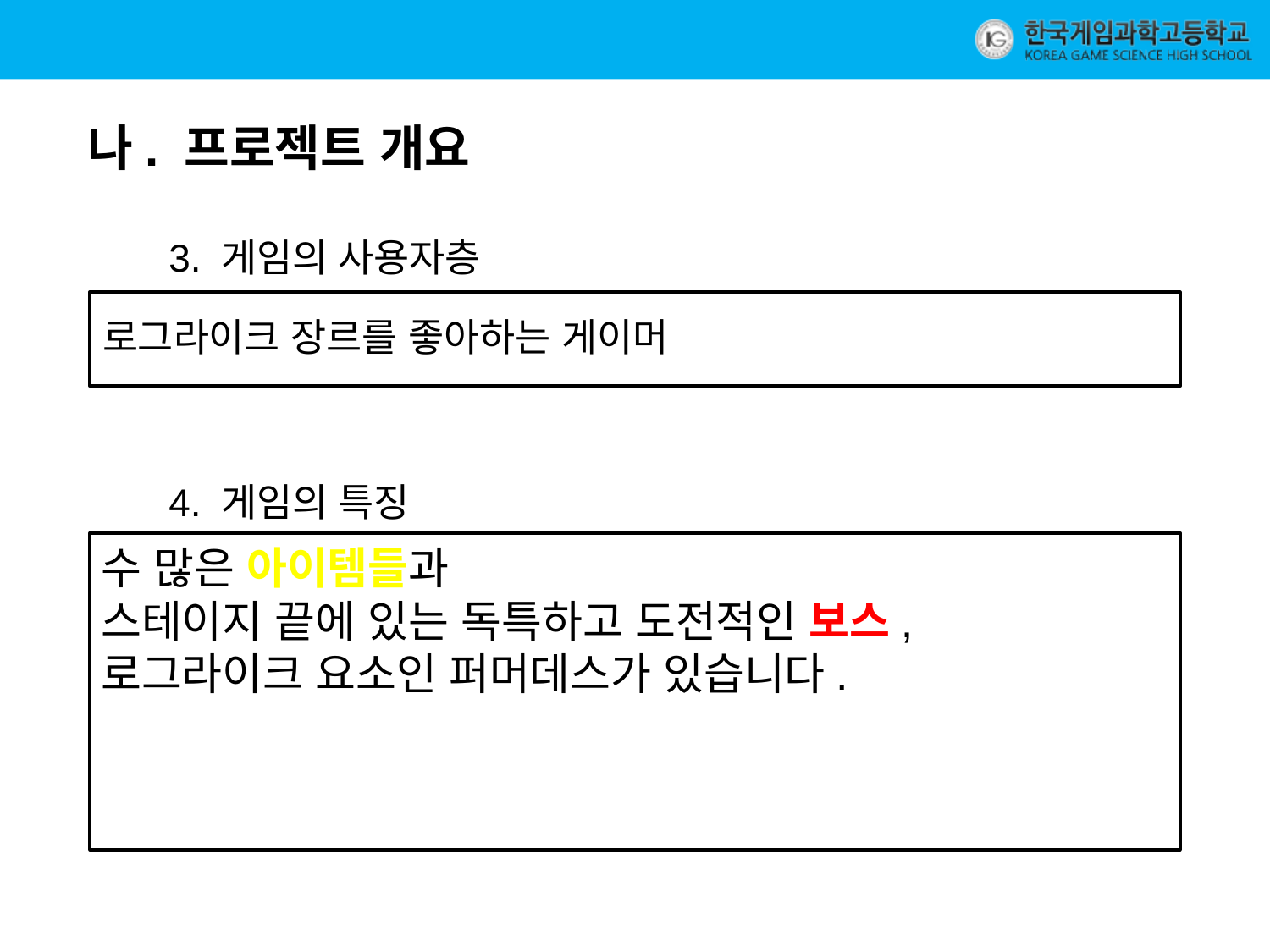

나. 프로젝트 개요
3. 게임의 사용자층

로그라이크 장르를 좋아하는 게이머
4. 게임의 특징

수 많은 아이템들과
스테이지 끝에 있는 독특하고 도전적인 보스,
로그라이크 요소인 퍼머데스가 있습니다.